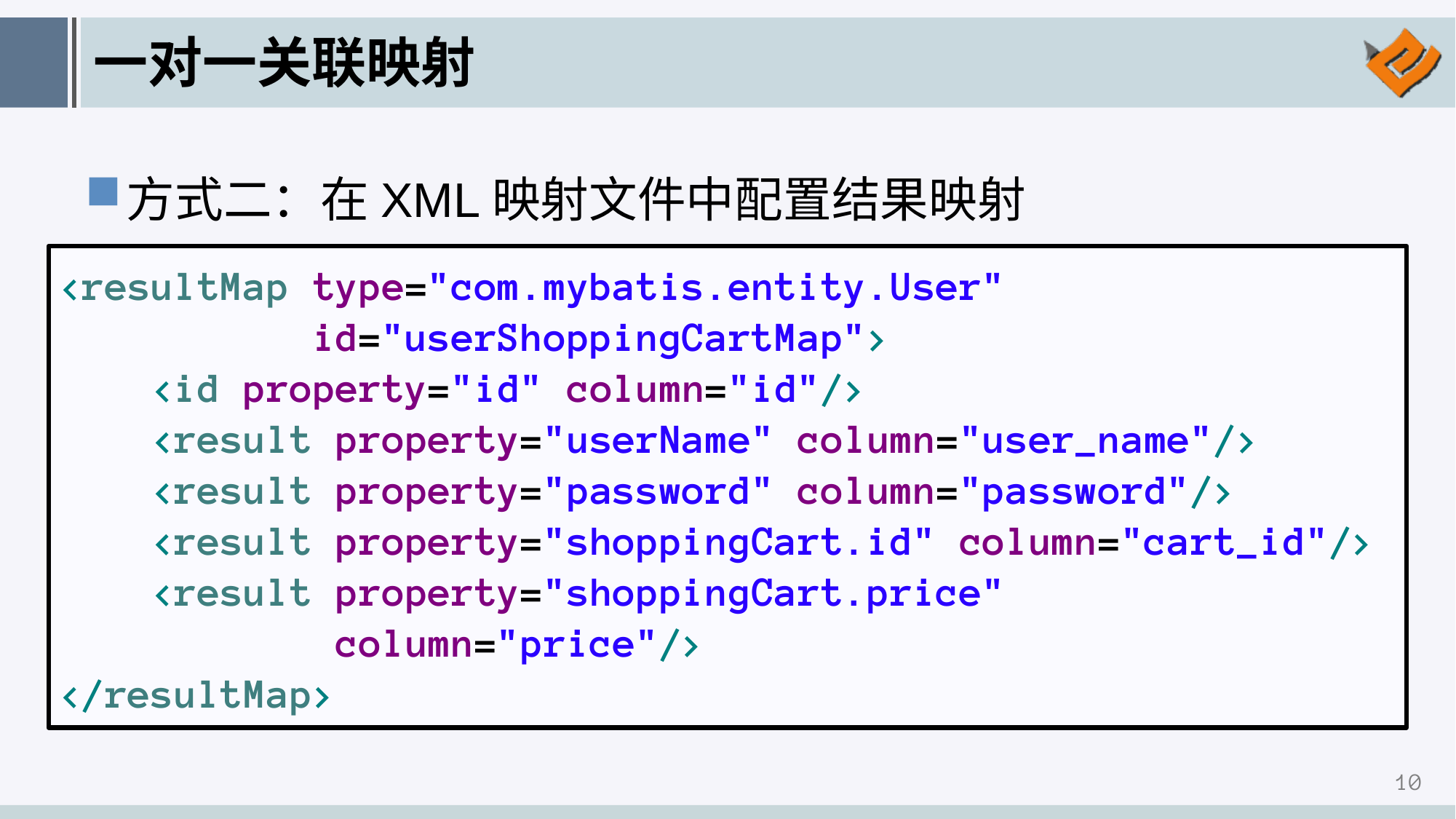

# 一对一关联映射
方式二：在XML映射文件中配置结果映射
<resultMap type="com.mybatis.entity.User"
           id="userShoppingCartMap">
    <id property="id" column="id"/>
    <result property="userName" column="user_name"/>
    <result property="password" column="password"/>
    <result property="shoppingCart.id" column="cart_id"/>
    <result property="shoppingCart.price"
            column="price"/>
</resultMap>